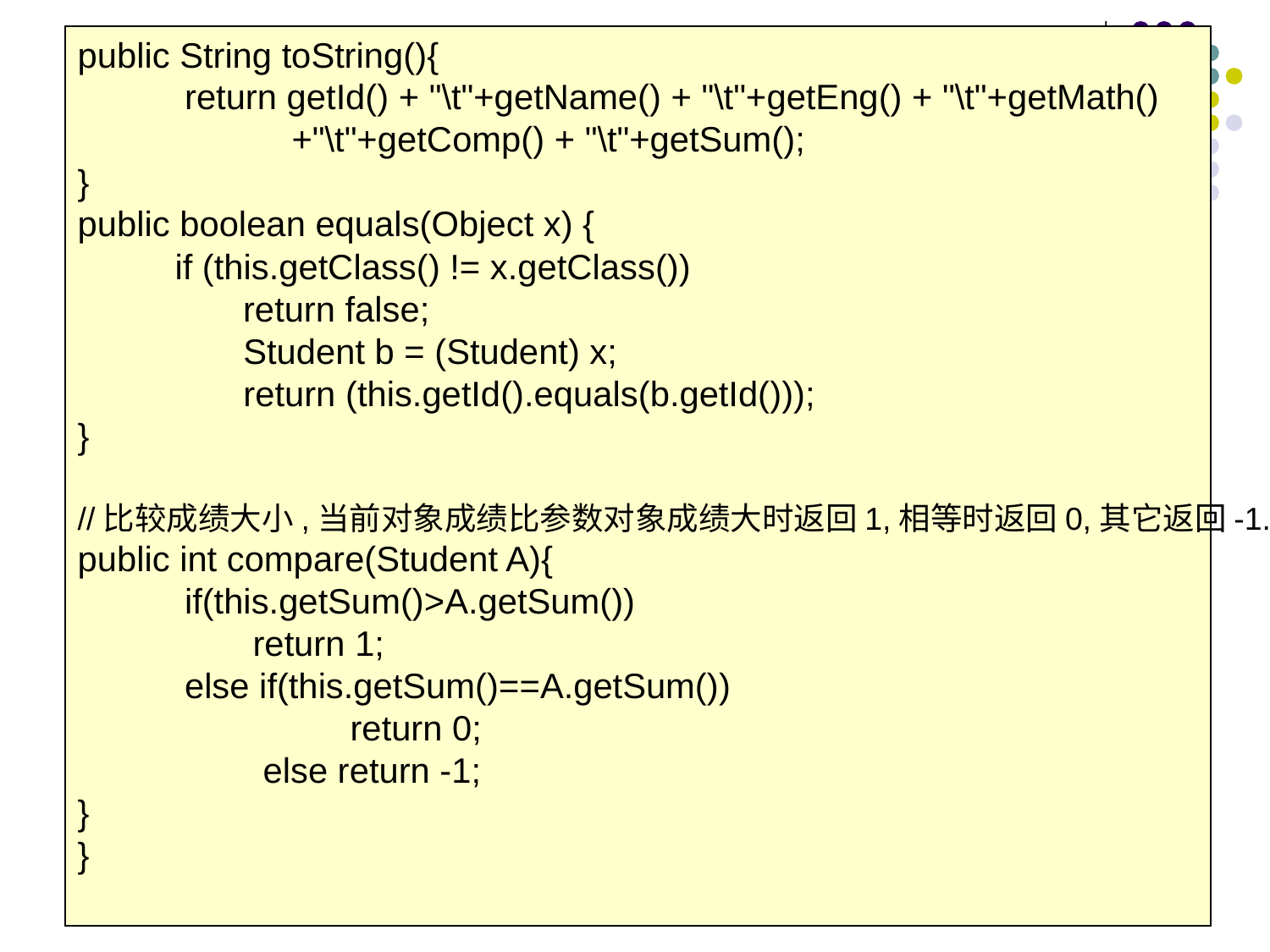

#
public String toString(){
           return getId() + "\t"+getName() + "\t"+getEng() + "\t"+getMath()
                      +"\t"+getComp() + "\t"+getSum();
}
public boolean equals(Object x) {
          if (this.getClass() != x.getClass())
                 return false;
      	    Student b = (Student) x;
      	    return (this.getId().equals(b.getId()));
}

//比较成绩大小,当前对象成绩比参数对象成绩大时返回1,相等时返回0,其它返回-1.
public int compare(Student A){
           if(this.getSum()>A.getSum())
                  return 1;
           else if(this.getSum()==A.getSum())
                            return 0;
	      else return -1;
}
}